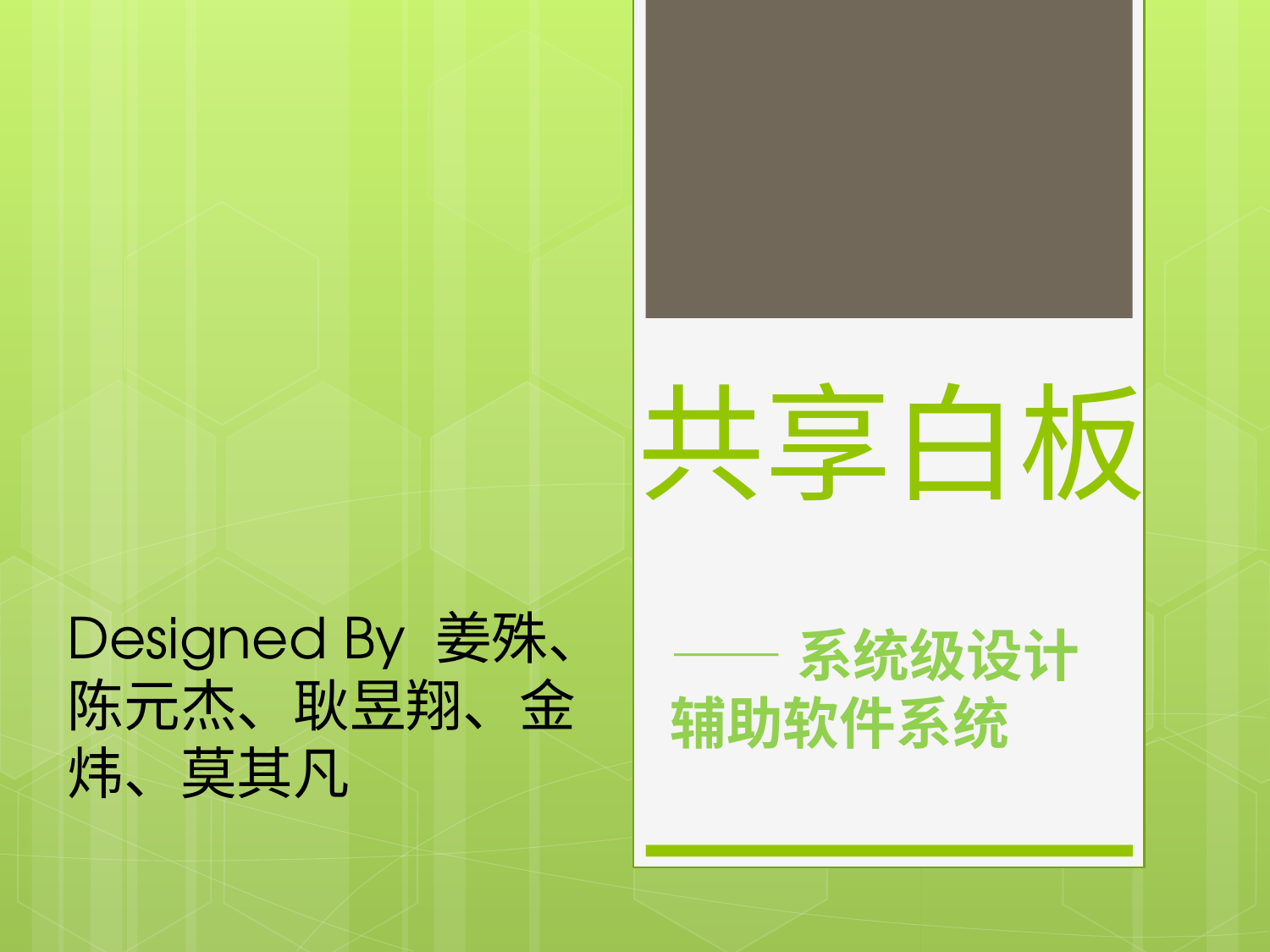

# 共享白板
Designed By 姜殊、陈元杰、耿昱翔、金炜、莫其凡
——系统级设计  辅助软件系统